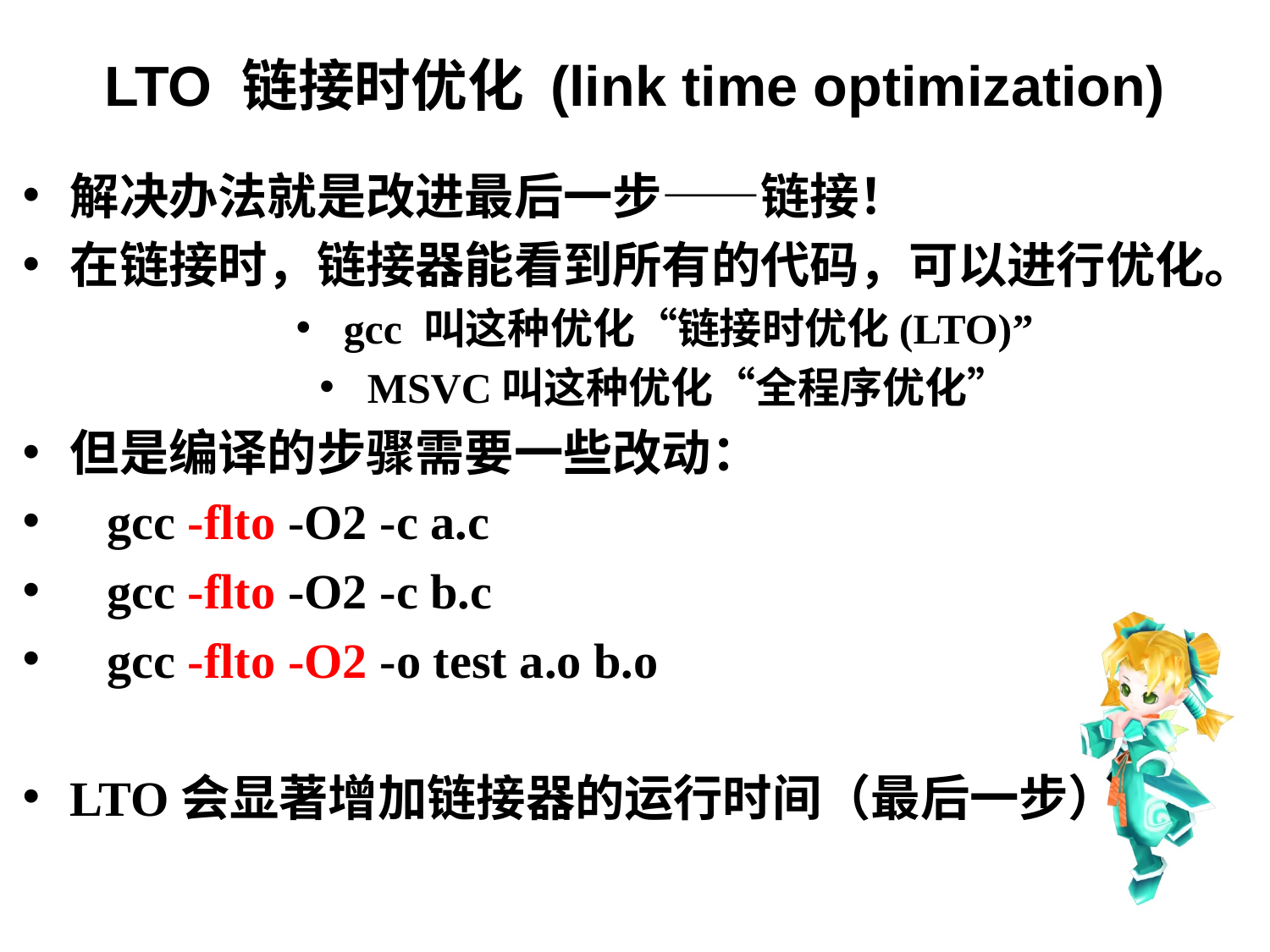

# LTO 链接时优化 (link time optimization)
解决办法就是改进最后一步——链接！
在链接时，链接器能看到所有的代码，可以进行优化。
gcc 叫这种优化“链接时优化(LTO)”
MSVC叫这种优化“全程序优化”
但是编译的步骤需要一些改动：
   gcc -flto -O2 -c a.c
   gcc -flto -O2 -c b.c
   gcc -flto -O2 -o test a.o b.o

LTO会显著增加链接器的运行时间（最后一步）